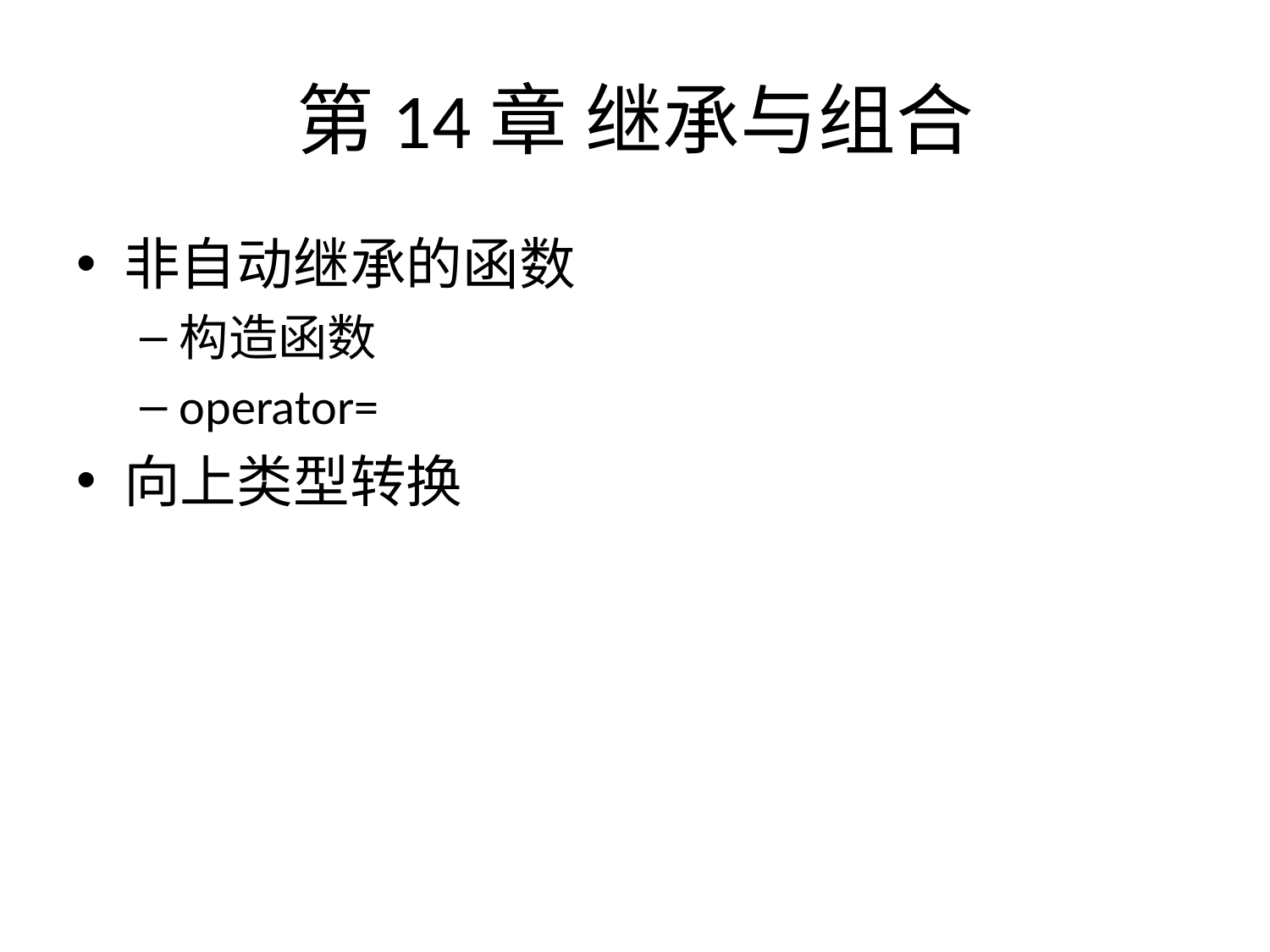

# 第14章 继承与组合
非自动继承的函数
构造函数
operator=
向上类型转换